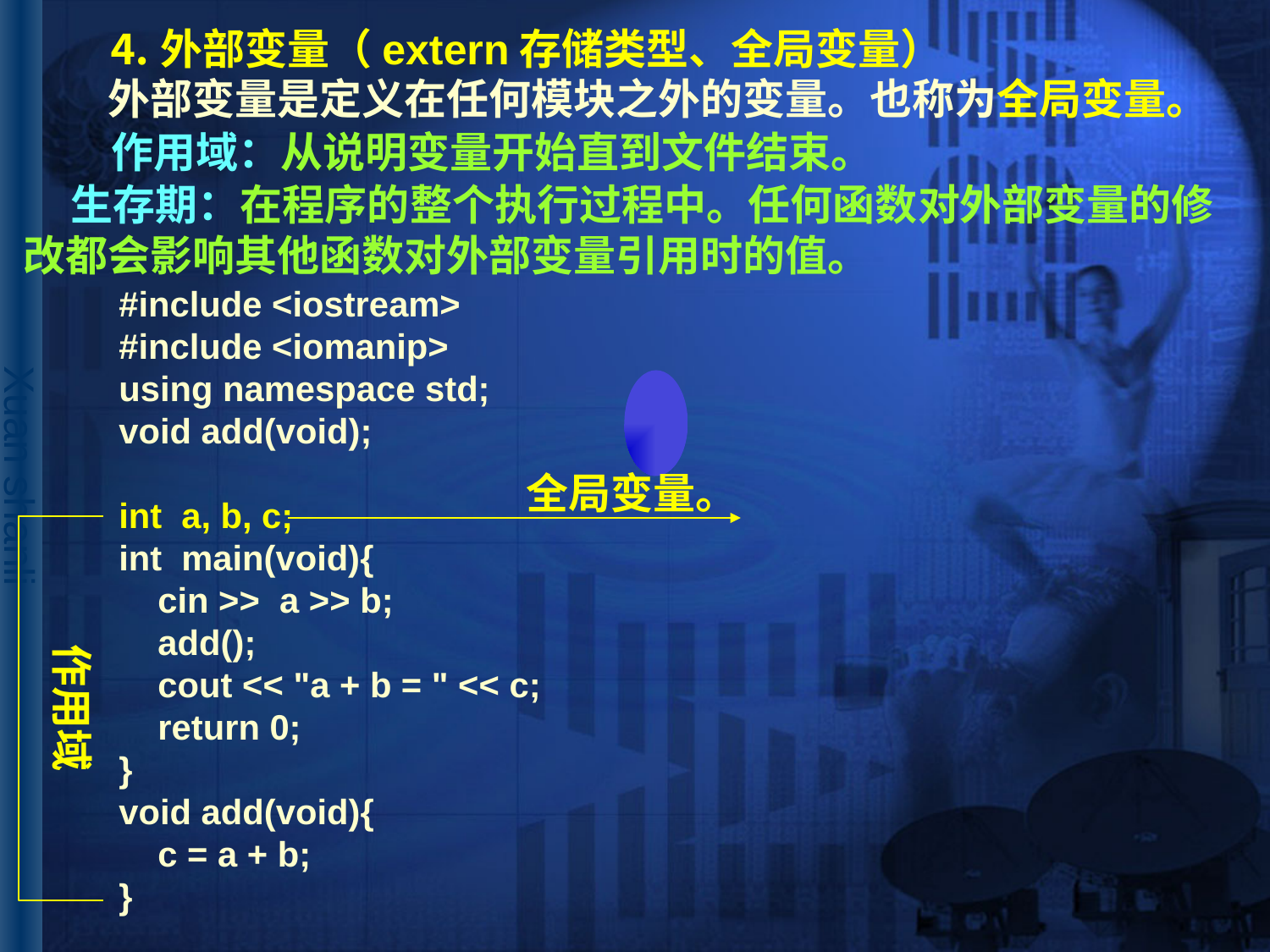

# ⒋外部变量（extern存储类型、全局变量）
外部变量是定义在任何模块之外的变量。也称为全局变量。
作用域：从说明变量开始直到文件结束。
    生存期：在程序的整个执行过程中。任何函数对外部变量的修
改都会影响其他函数对外部变量引用时的值。
#include <iostream>
#include <iomanip>
using namespace std;
void add(void);

int  a, b, c;
int  main(void){
    cin >>  a >> b;
    add();
    cout << "a + b = " << c;
    return 0;
}
void add(void){
    c = a + b;
}
全局变量。
作用域